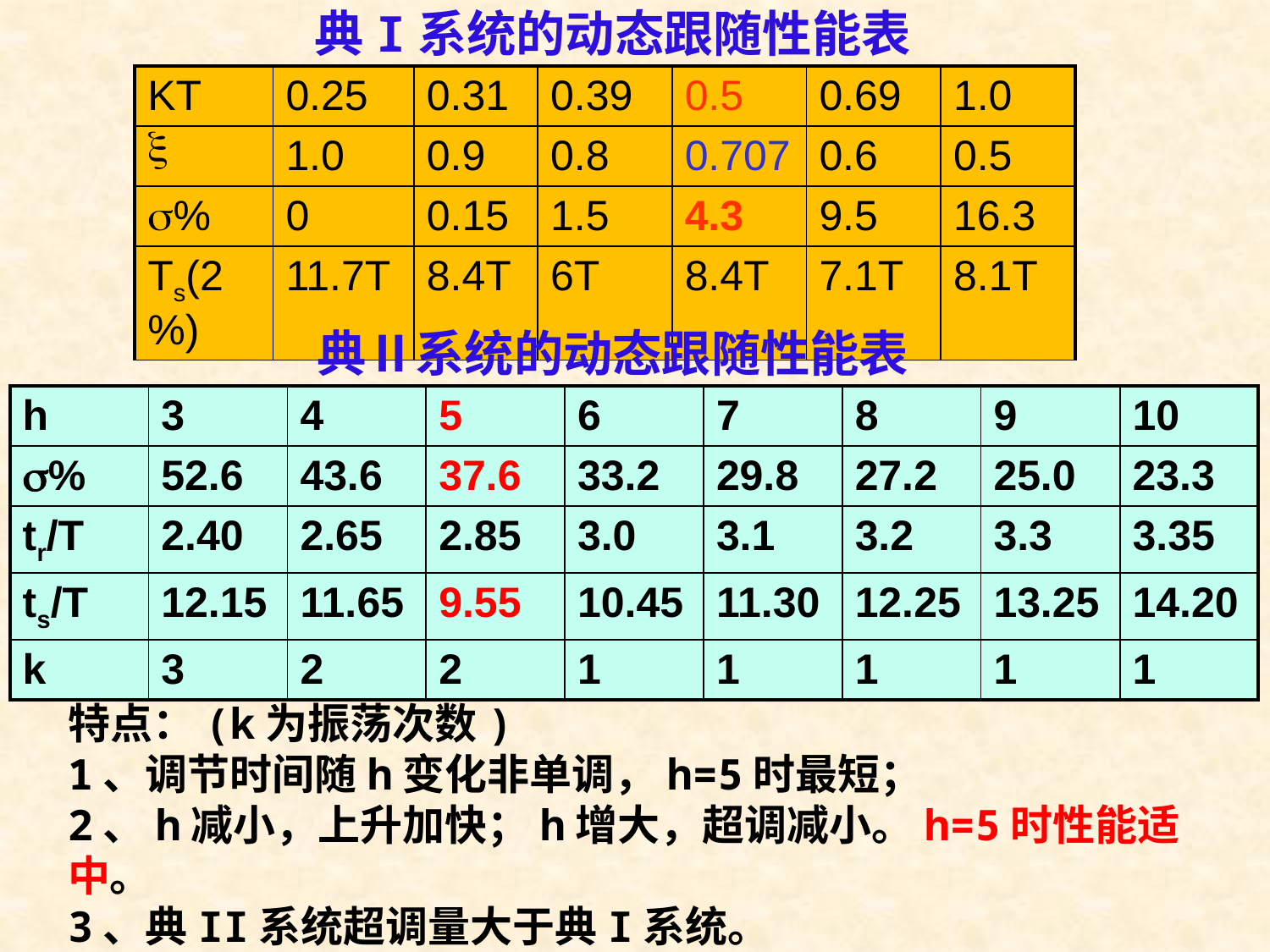

典I系统的动态跟随性能表
| KT | 0.25 | 0.31 | 0.39 | 0.5 | 0.69 | 1.0 |
| --- | --- | --- | --- | --- | --- | --- |
| ξ | 1.0 | 0.9 | 0.8 | 0.707 | 0.6 | 0.5 |
| σ% | 0 | 0.15 | 1.5 | 4.3 | 9.5 | 16.3 |
| Ts(2%) | 11.7T | 8.4T | 6T | 8.4T | 7.1T | 8.1T |
典Ⅱ系统的动态跟随性能表
| h | 3 | 4 | 5 | 6 | 7 | 8 | 9 | 10 |
| --- | --- | --- | --- | --- | --- | --- | --- | --- |
| σ% | 52.6 | 43.6 | 37.6 | 33.2 | 29.8 | 27.2 | 25.0 | 23.3 |
| tr/T | 2.40 | 2.65 | 2.85 | 3.0 | 3.1 | 3.2 | 3.3 | 3.35 |
| ts/T | 12.15 | 11.65 | 9.55 | 10.45 | 11.30 | 12.25 | 13.25 | 14.20 |
| k | 3 | 2 | 2 | 1 | 1 | 1 | 1 | 1 |
# 特点：(k为振荡次数) 1、调节时间随h变化非单调，h=5时最短； 2、h减小，上升加快；h增大，超调减小。h=5时性能适中。 3、典II系统超调量大于典I系统。